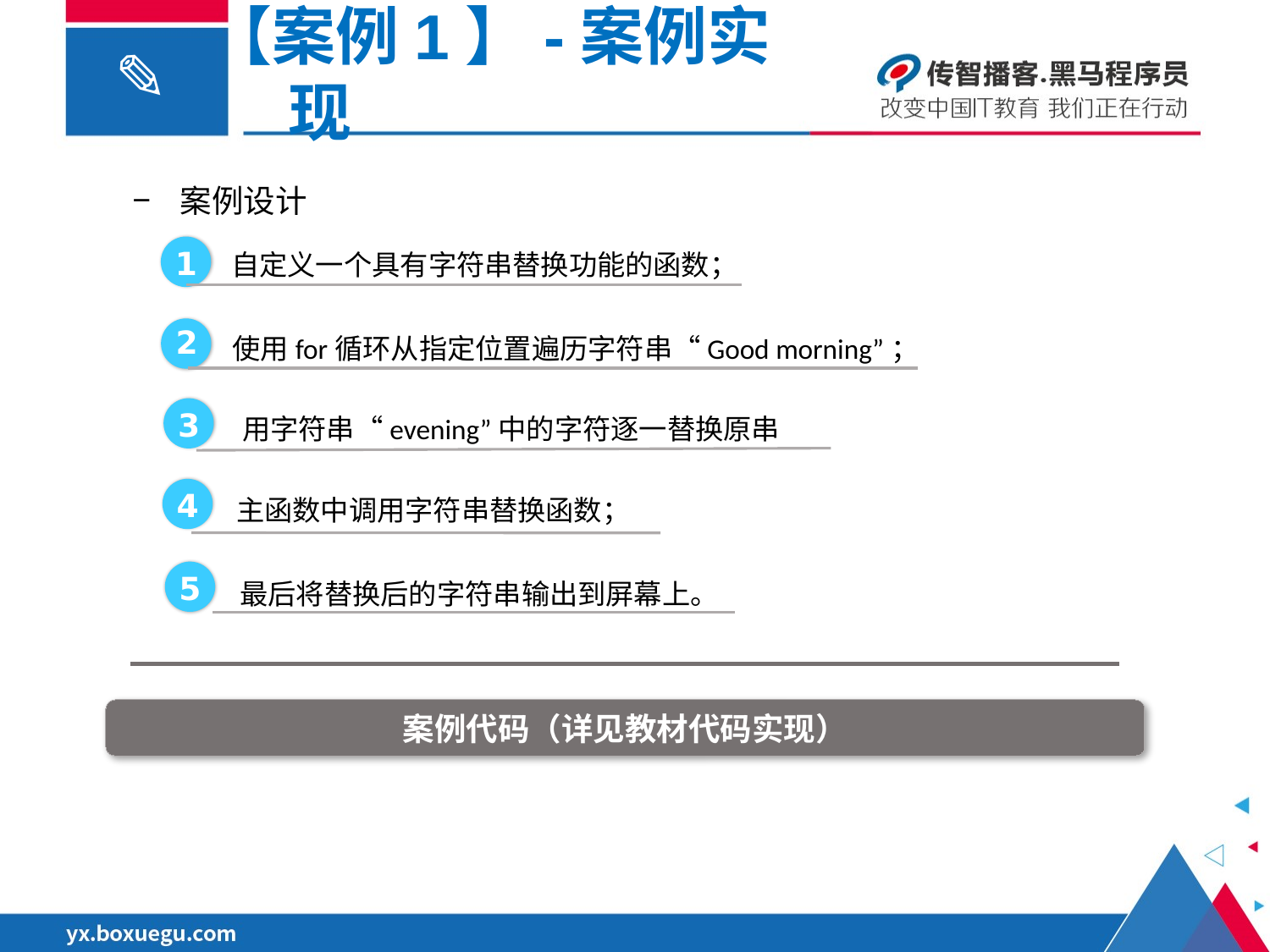

【案例1】-案例实现
案例设计
自定义一个具有字符串替换功能的函数；

1
使用for循环从指定位置遍历字符串“Good morning”；
2

用字符串“evening”中的字符逐一替换原串

3
主函数中调用字符串替换函数；

4
最后将替换后的字符串输出到屏幕上。

5
案例代码（详见教材代码实现）